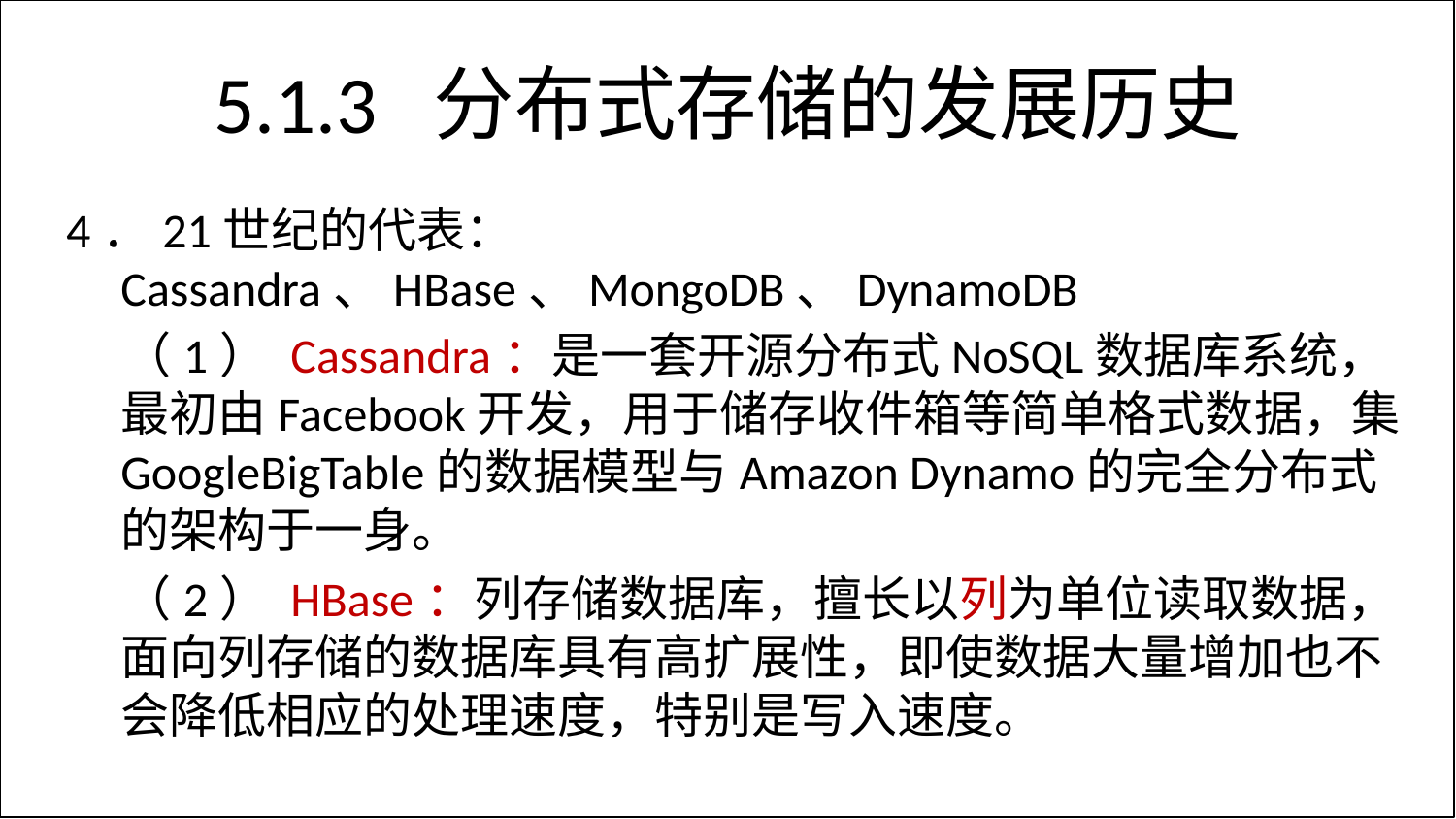

5.1.3  分布式存储的发展历史
4．21世纪的代表：Cassandra、HBase、MongoDB、DynamoDB
（1） Cassandra：是一套开源分布式NoSQL数据库系统，最初由Facebook开发，用于储存收件箱等简单格式数据，集GoogleBigTable的数据模型与Amazon Dynamo的完全分布式的架构于一身。
（2） HBase：列存储数据库，擅长以列为单位读取数据，面向列存储的数据库具有高扩展性，即使数据大量增加也不会降低相应的处理速度，特别是写入速度。